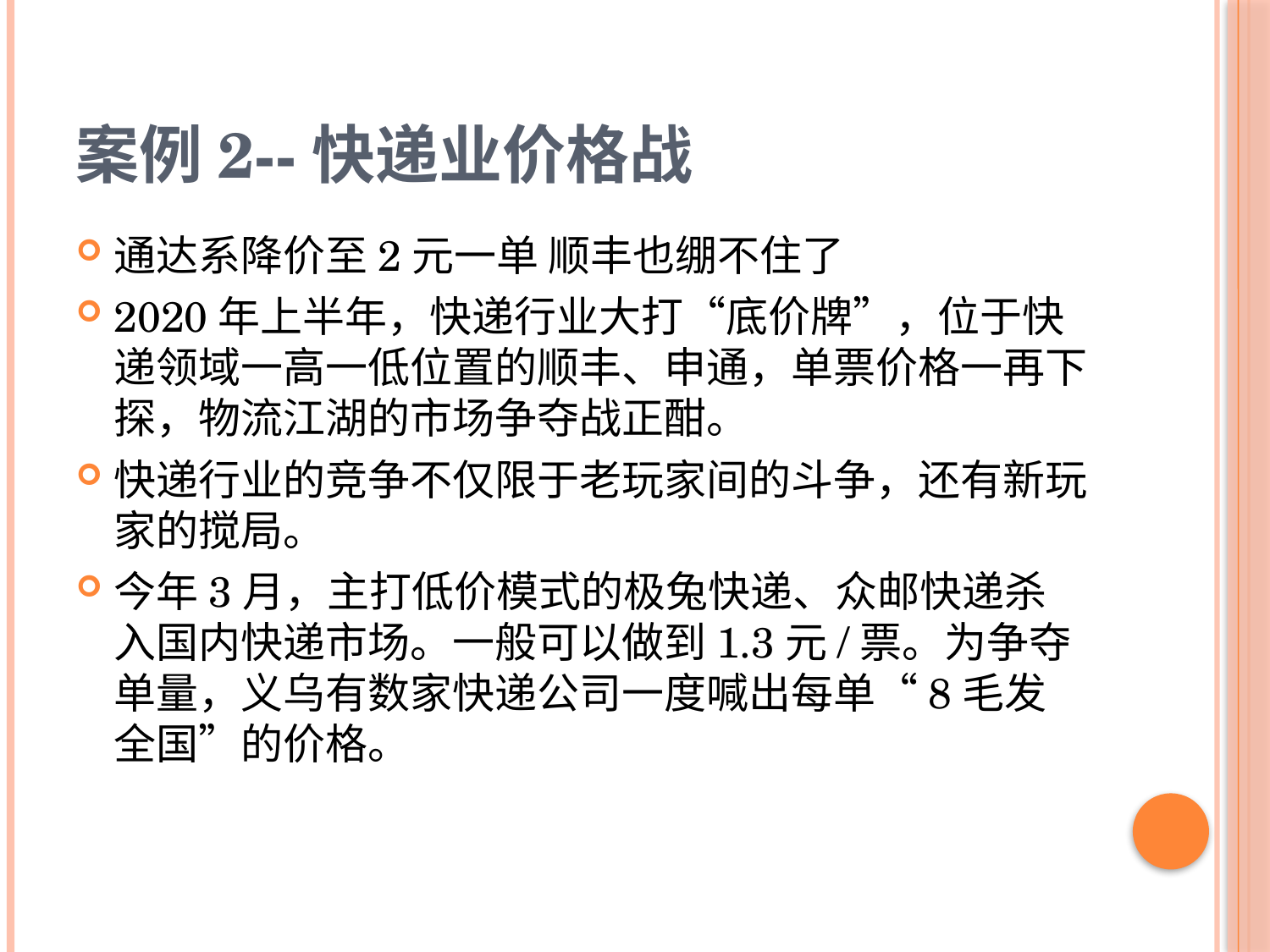

# 案例2--快递业价格战
通达系降价至2元一单 顺丰也绷不住了
2020年上半年，快递行业大打“底价牌”，位于快递领域一高一低位置的顺丰、申通，单票价格一再下探，物流江湖的市场争夺战正酣。
快递行业的竞争不仅限于老玩家间的斗争，还有新玩家的搅局。
今年3月，主打低价模式的极兔快递、众邮快递杀入国内快递市场。一般可以做到1.3元/票。为争夺单量，义乌有数家快递公司一度喊出每单“8毛发全国”的价格。